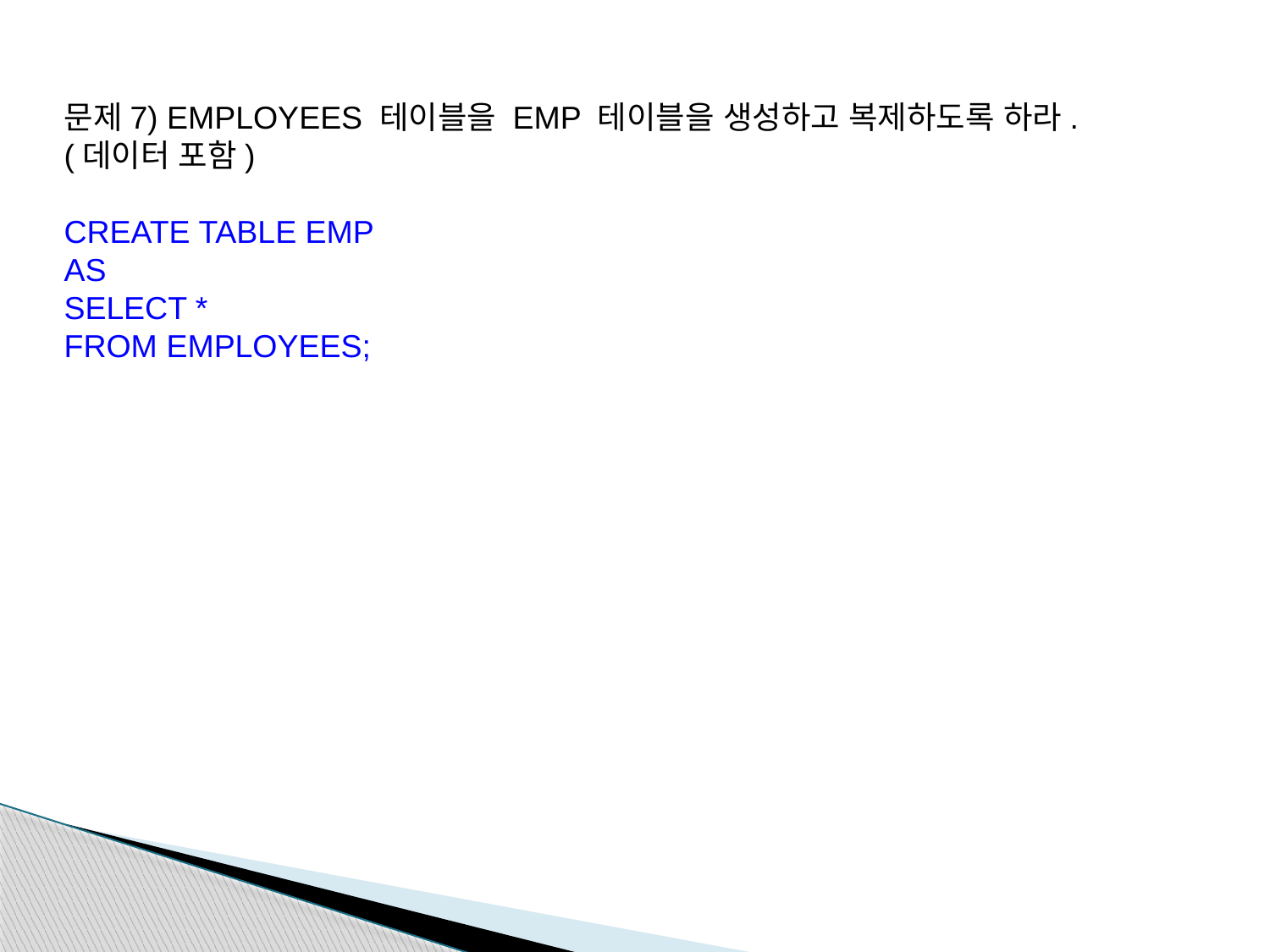

문제7) EMPLOYEES 테이블을 EMP 테이블을 생성하고 복제하도록 하라.
(데이터 포함)

CREATE TABLE EMP
AS
SELECT *
FROM EMPLOYEES;